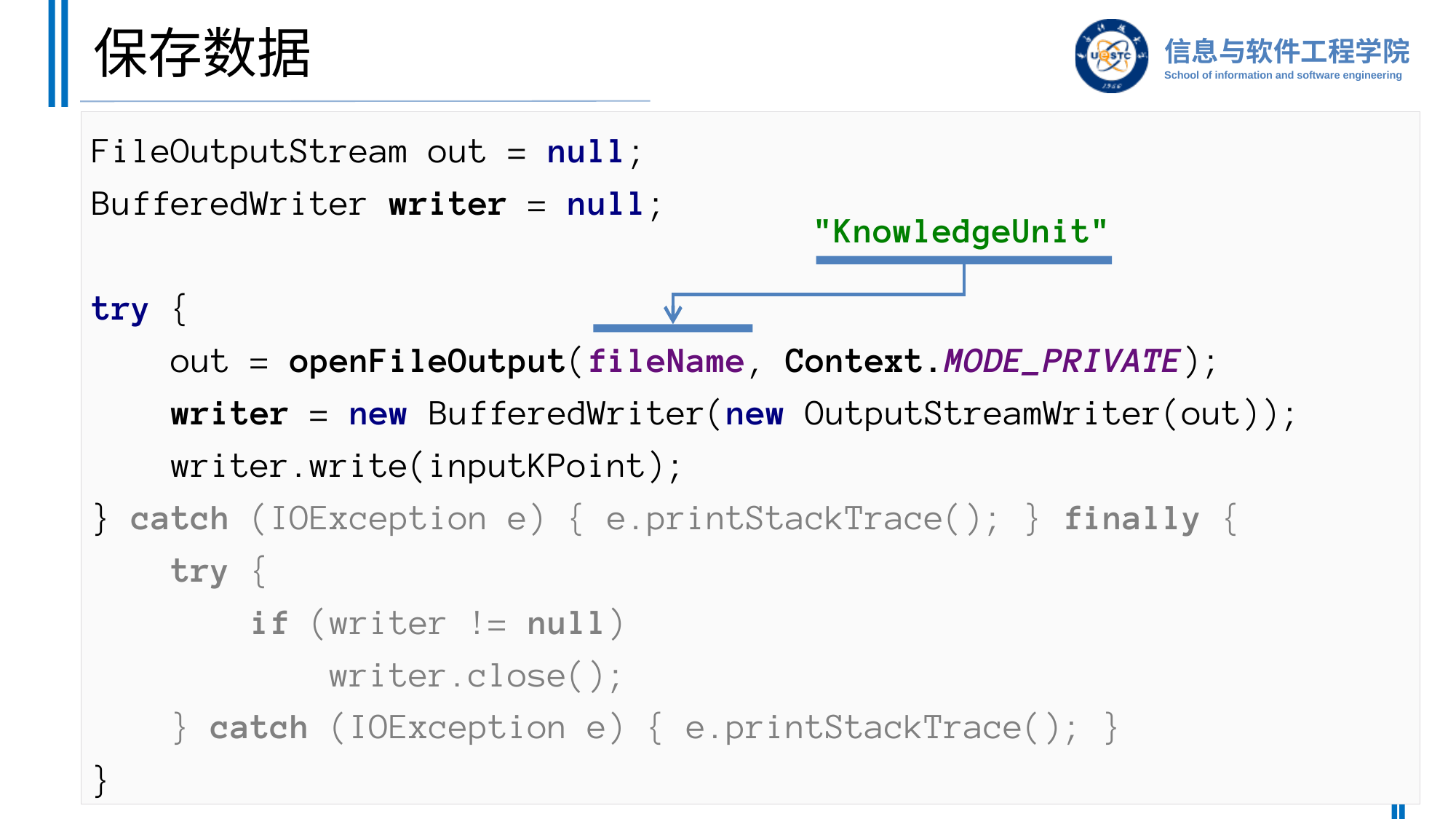

# 保存数据
FileOutputStream out = null;
BufferedWriter writer = null;
try {
    out = openFileOutput(fileName, Context.MODE_PRIVATE);
    writer = new BufferedWriter(new OutputStreamWriter(out));
    writer.write(inputKPoint);
} catch (IOException e) { e.printStackTrace(); } finally {
    try {
        if (writer != null)
            writer.close();
    } catch (IOException e) { e.printStackTrace(); }
}
"KnowledgeUnit"